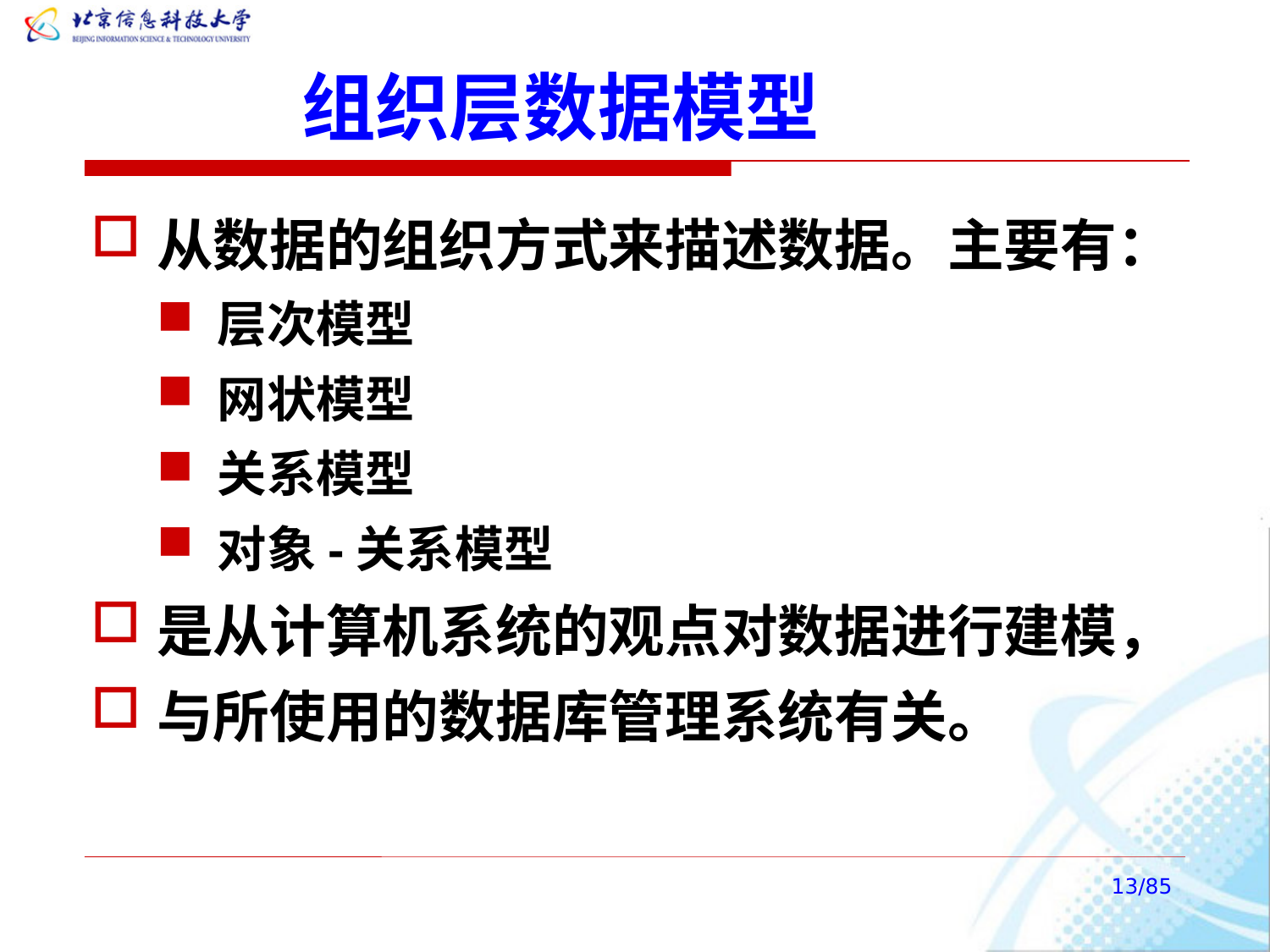

# 组织层数据模型
从数据的组织方式来描述数据。主要有：
层次模型
网状模型
关系模型
对象-关系模型
是从计算机系统的观点对数据进行建模，
与所使用的数据库管理系统有关。

13/85